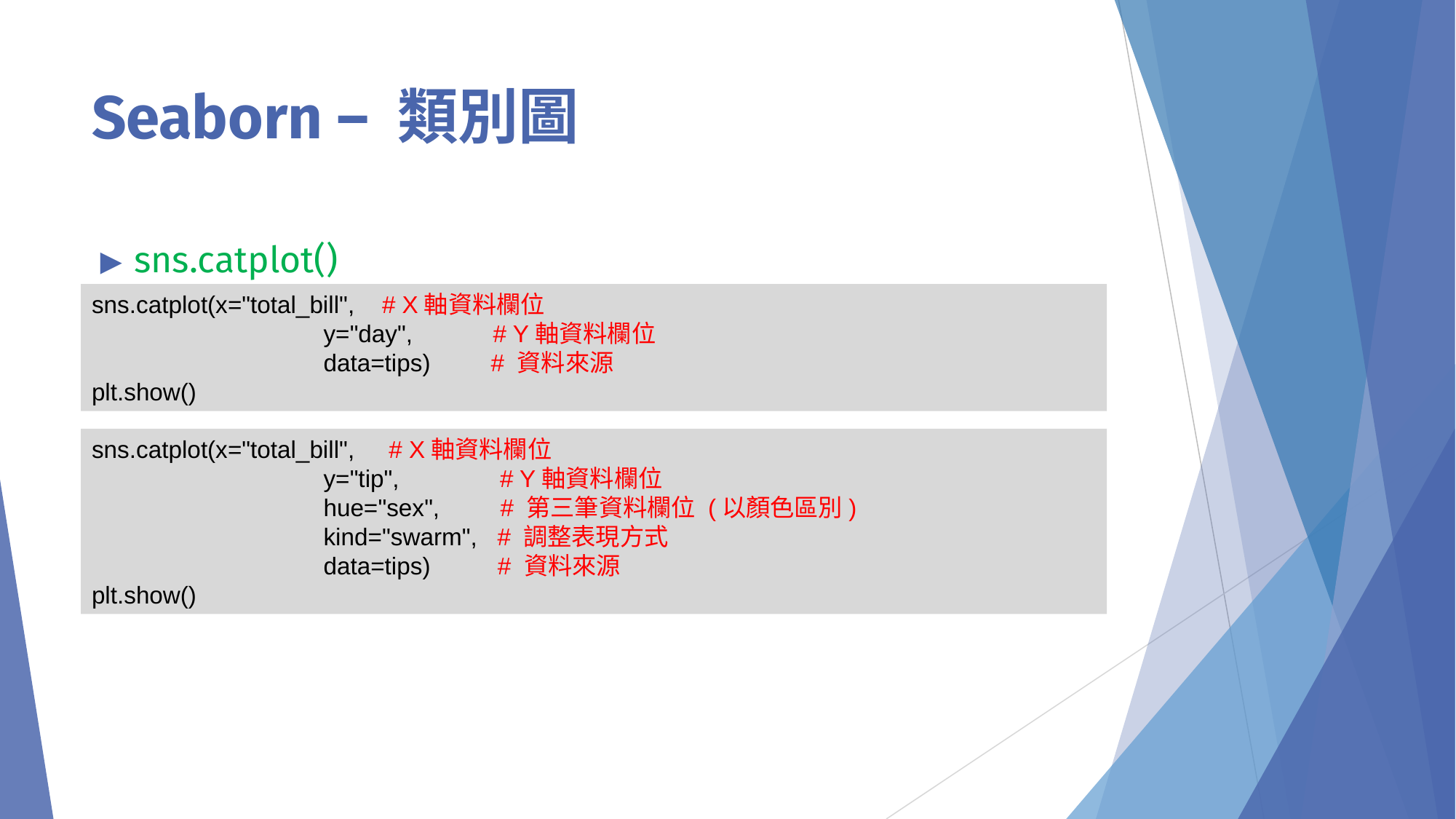

# Seaborn – 類別圖
sns.catplot()
sns.catplot(x="total_bill",    # X軸資料欄位
	 	  y="day",	           # Y軸資料欄位
		  data=tips)         # 資料來源
plt.show()
sns.catplot(x="total_bill",     # X軸資料欄位
		  y="tip", 	            # Y軸資料欄位
	 	  hue="sex",         # 第三筆資料欄位 (以顏色區別)
	 	  kind="swarm",   # 調整表現方式
	 	  data=tips)          # 資料來源
plt.show()